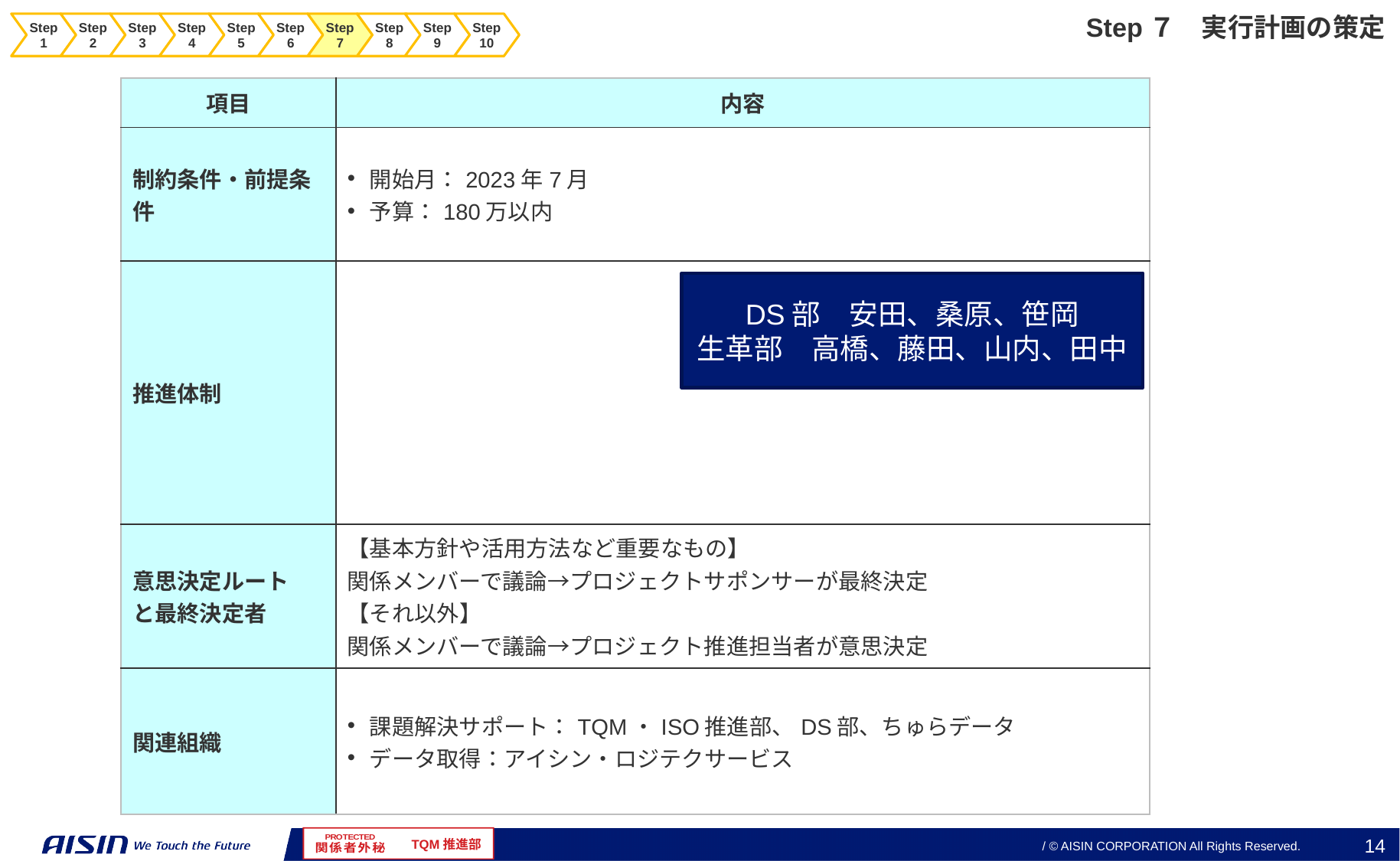

Step７　実行計画の策定
Step1
Step2
Step3
Step4
Step5
Step6
Step7
Step8
Step9
Step10
| 項目 | 内容 |
| --- | --- |
| 制約条件・前提条件 | 開始月：2023年7月 予算：180万以内 |
| 推進体制 |  |
| 意思決定ルート と最終決定者 | 【基本方針や活用方法など重要なもの】 関係メンバーで議論→プロジェクトサポンサーが最終決定 【それ以外】 関係メンバーで議論→プロジェクト推進担当者が意思決定 |
| 関連組織 | 課題解決サポート：TQM・ISO推進部、DS部、ちゅらデータ データ取得：アイシン・ロジテクサービス |
DS部　安田、桑原、笹岡
生革部　高橋、藤田、山内、田中